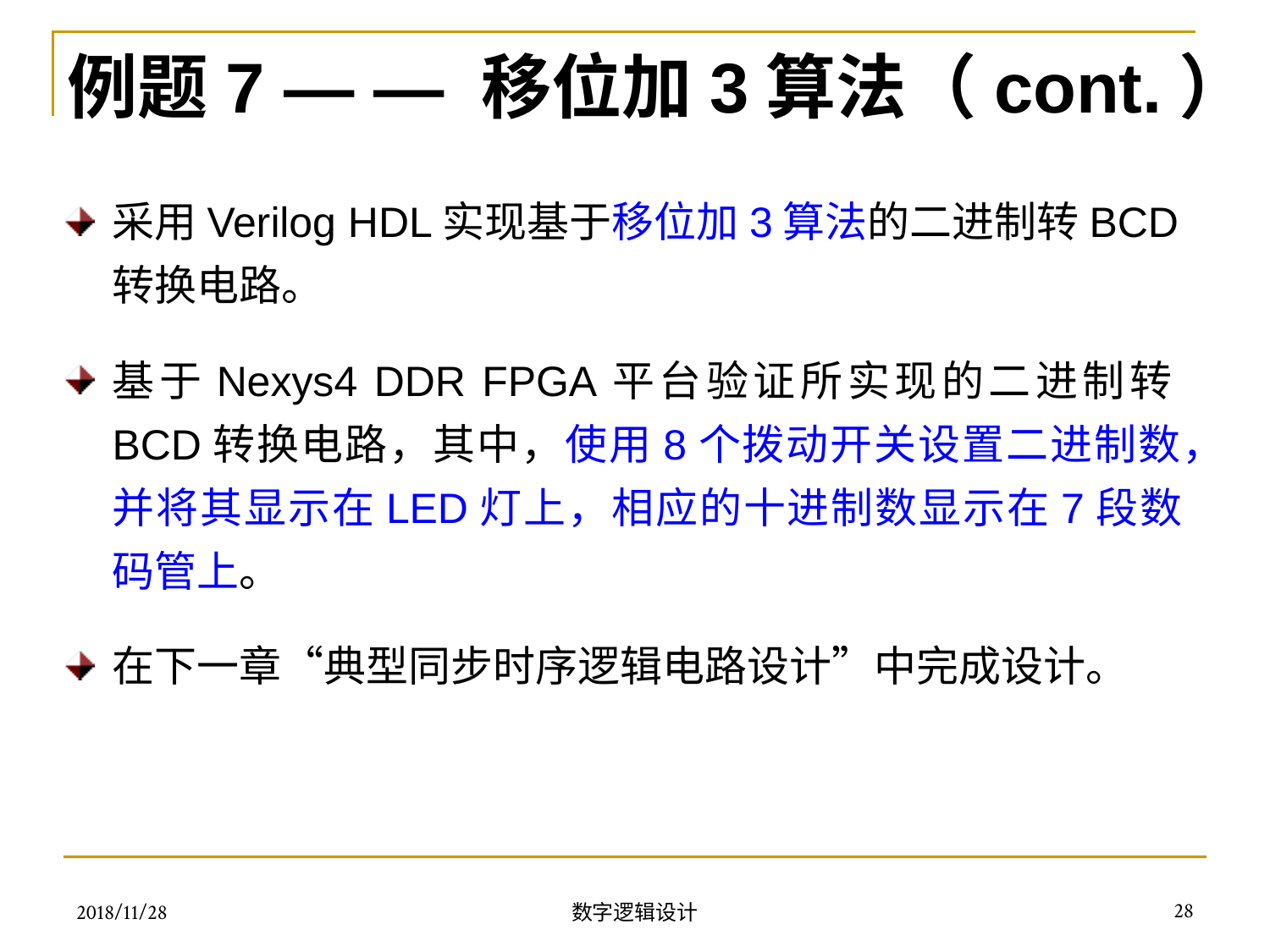

例题7 — — 移位加3算法（cont.）
采用Verilog HDL实现基于移位加3算法的二进制转BCD转换电路。
基于Nexys4 DDR FPGA平台验证所实现的二进制转BCD转换电路，其中，使用8个拨动开关设置二进制数，并将其显示在LED灯上，相应的十进制数显示在7段数码管上。
在下一章“典型同步时序逻辑电路设计”中完成设计。
2018/11/28
28
数字逻辑设计